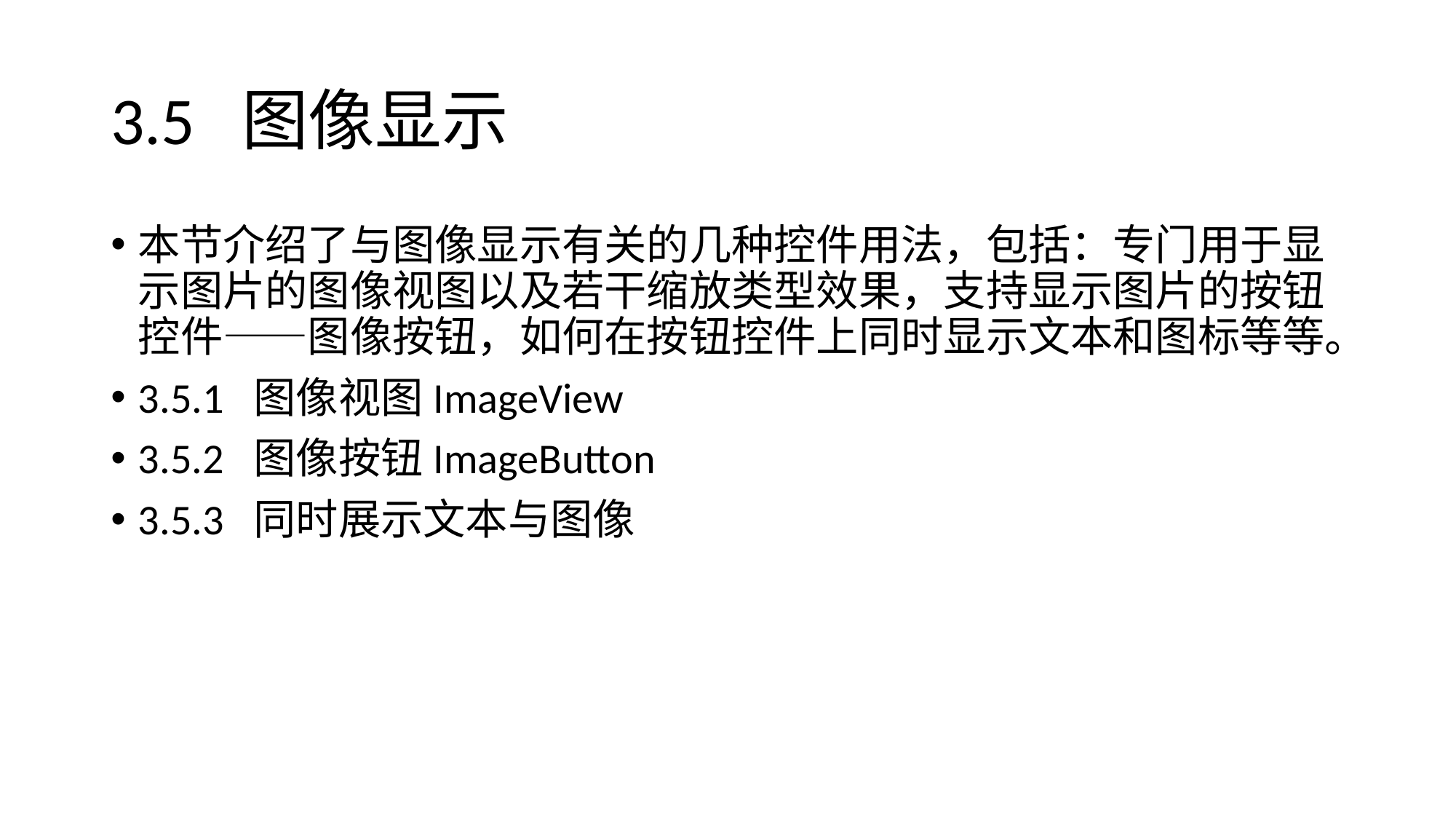

# 3.5  图像显示
本节介绍了与图像显示有关的几种控件用法，包括：专门用于显示图片的图像视图以及若干缩放类型效果，支持显示图片的按钮控件——图像按钮，如何在按钮控件上同时显示文本和图标等等。
3.5.1  图像视图ImageView
3.5.2  图像按钮ImageButton
3.5.3  同时展示文本与图像